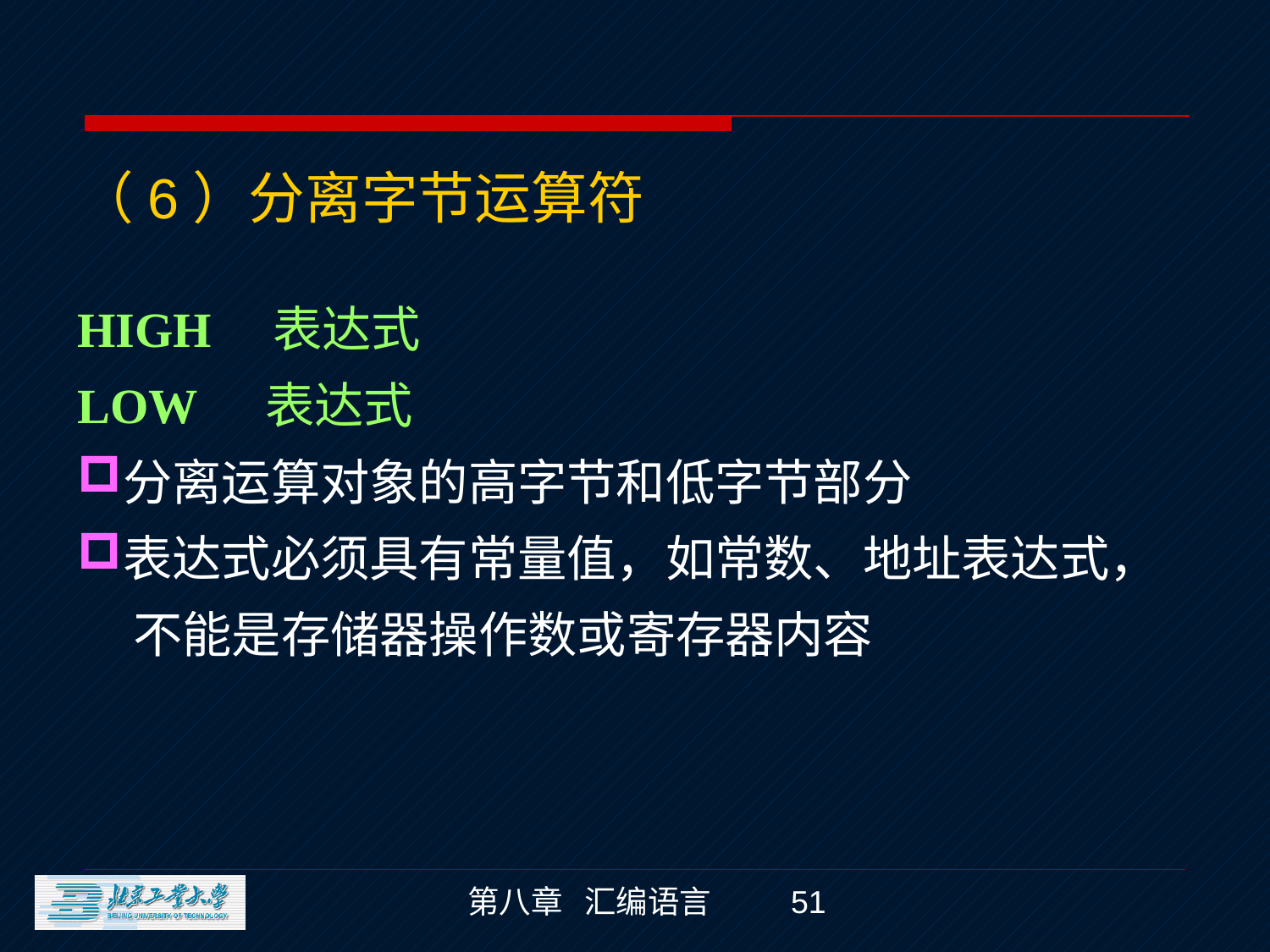

（6）分离字节运算符

HIGH    表达式
LOW	    表达式
分离运算对象的高字节和低字节部分
表达式必须具有常量值，如常数、地址表达式，
    不能是存储器操作数或寄存器内容